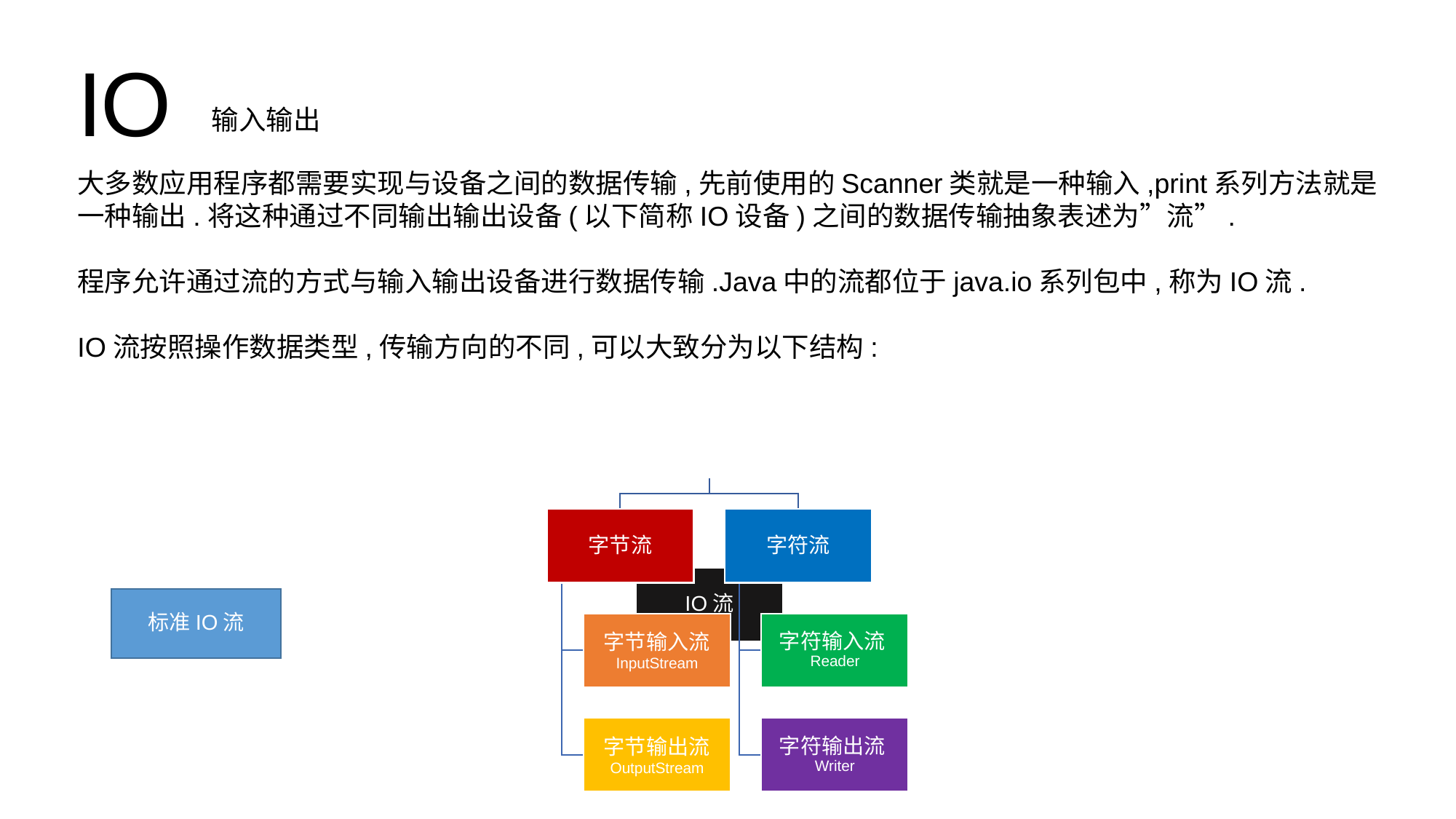

I
O
输入输出
大多数应用程序都需要实现与设备之间的数据传输,先前使用的Scanner类就是一种输入,print系列方法就是
一种输出.将这种通过不同输出输出设备(以下简称IO设备)之间的数据传输抽象表述为”流”.

程序允许通过流的方式与输入输出设备进行数据传输.Java中的流都位于java.io系列包中,称为IO流.

IO流按照操作数据类型,传输方向的不同,可以大致分为以下结构:

字节流
字符流

字节输入流
InputStream
字符输入流Reader
字节输出流
OutputStream
字符输出流Writer
IO流
标准IO流